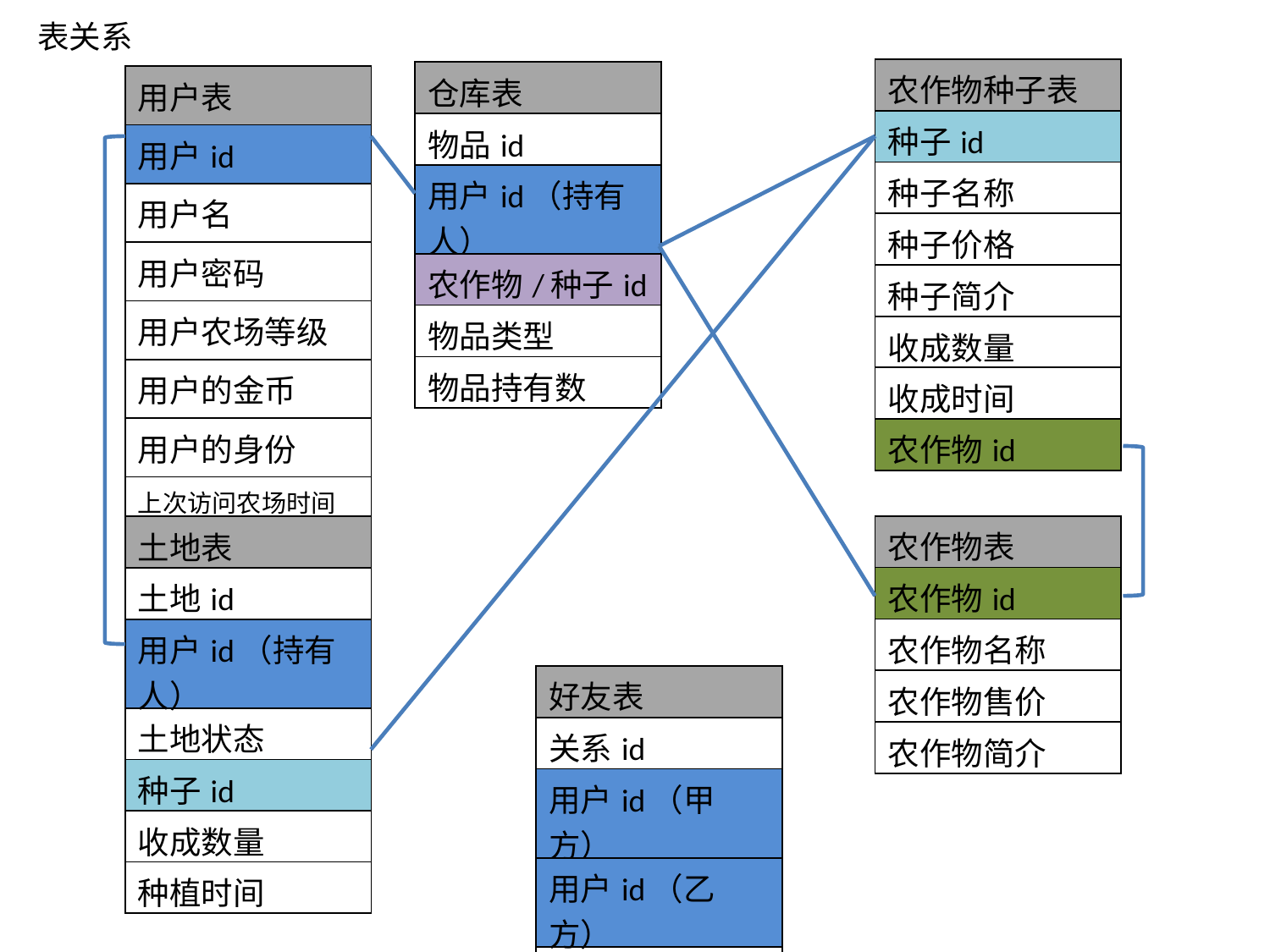

表关系
| 农作物种子表 |
| --- |
| 种子id |
| 种子名称 |
| 种子价格 |
| 种子简介 |
| 收成数量 |
| 收成时间 |
| 农作物id |
| 仓库表 |
| --- |
| 物品id |
| 用户id（持有人） |
| 农作物/种子id |
| 物品类型 |
| 物品持有数 |
| 用户表 |
| --- |
| 用户id |
| 用户名 |
| 用户密码 |
| 用户农场等级 |
| 用户的金币 |
| 用户的身份 |
| 上次访问农场时间 |

| 农作物表 |
| --- |
| 农作物id |
| 农作物名称 |
| 农作物售价 |
| 农作物简介 |
| 土地表 |
| --- |
| 土地id |
| 用户id（持有人） |
| 土地状态 |
| 种子id |
| 收成数量 |
| 种植时间 |
| 好友表 |
| --- |
| 关系id |
| 用户id（甲方） |
| 用户id（乙方） |
| 是否确立 |